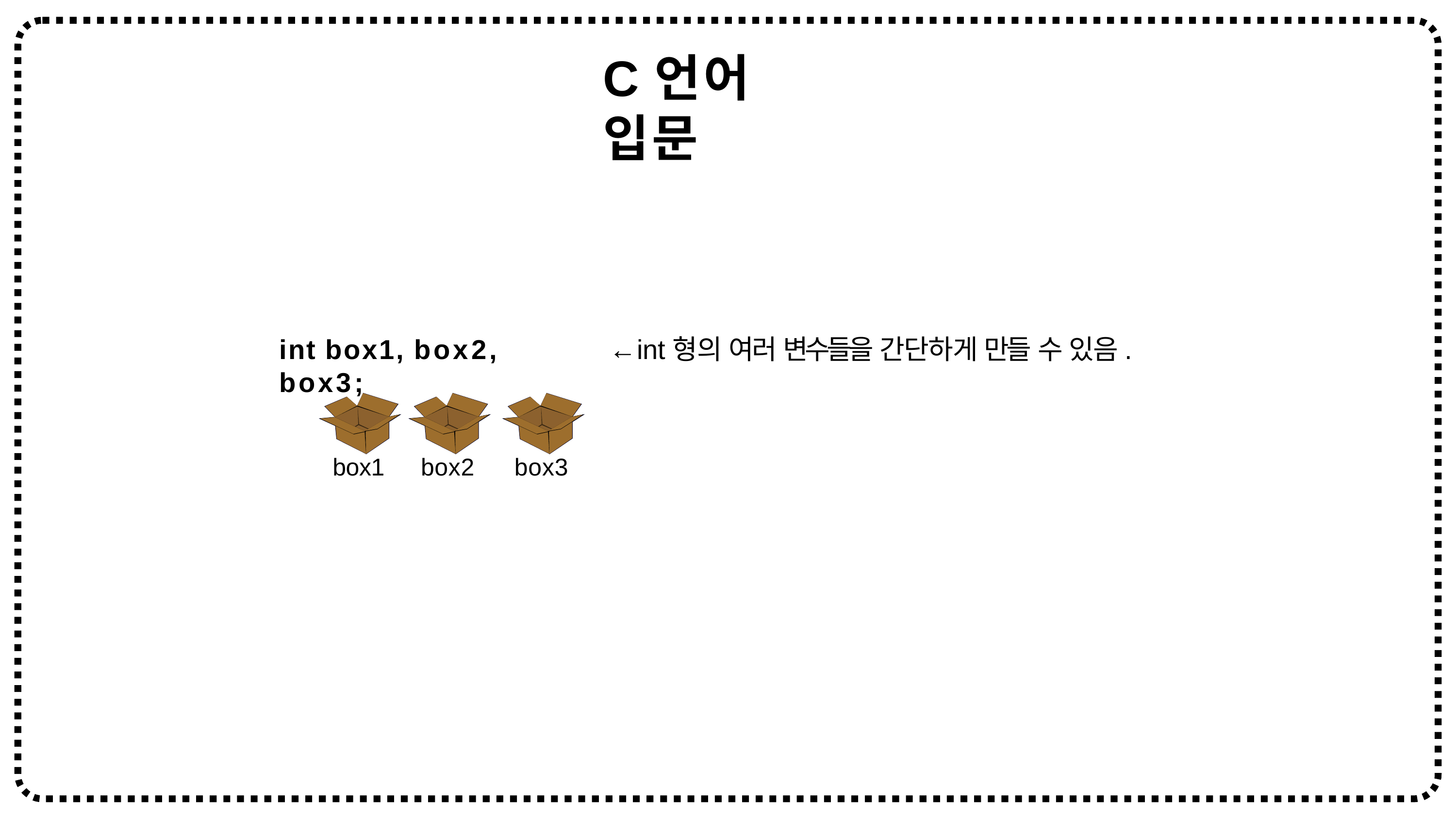

# C언어 입문
←int형의 여러 변수들을 간단하게 만들 수 있음.
int box1, box2, box3;

box1
box2
box3